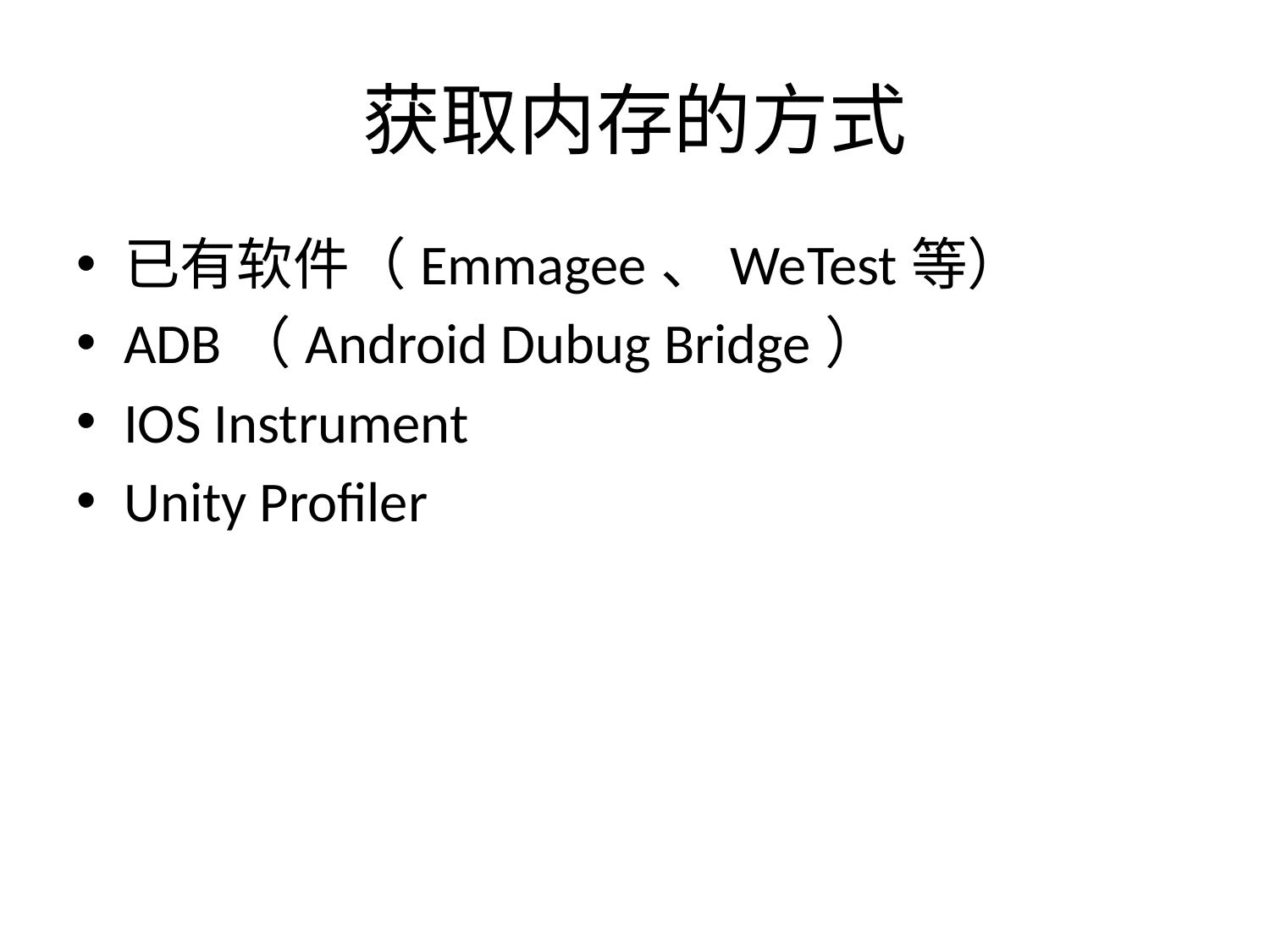

# 获取内存的方式
已有软件（Emmagee、WeTest等）
ADB（Android Dubug Bridge）
IOS Instrument
Unity Profiler